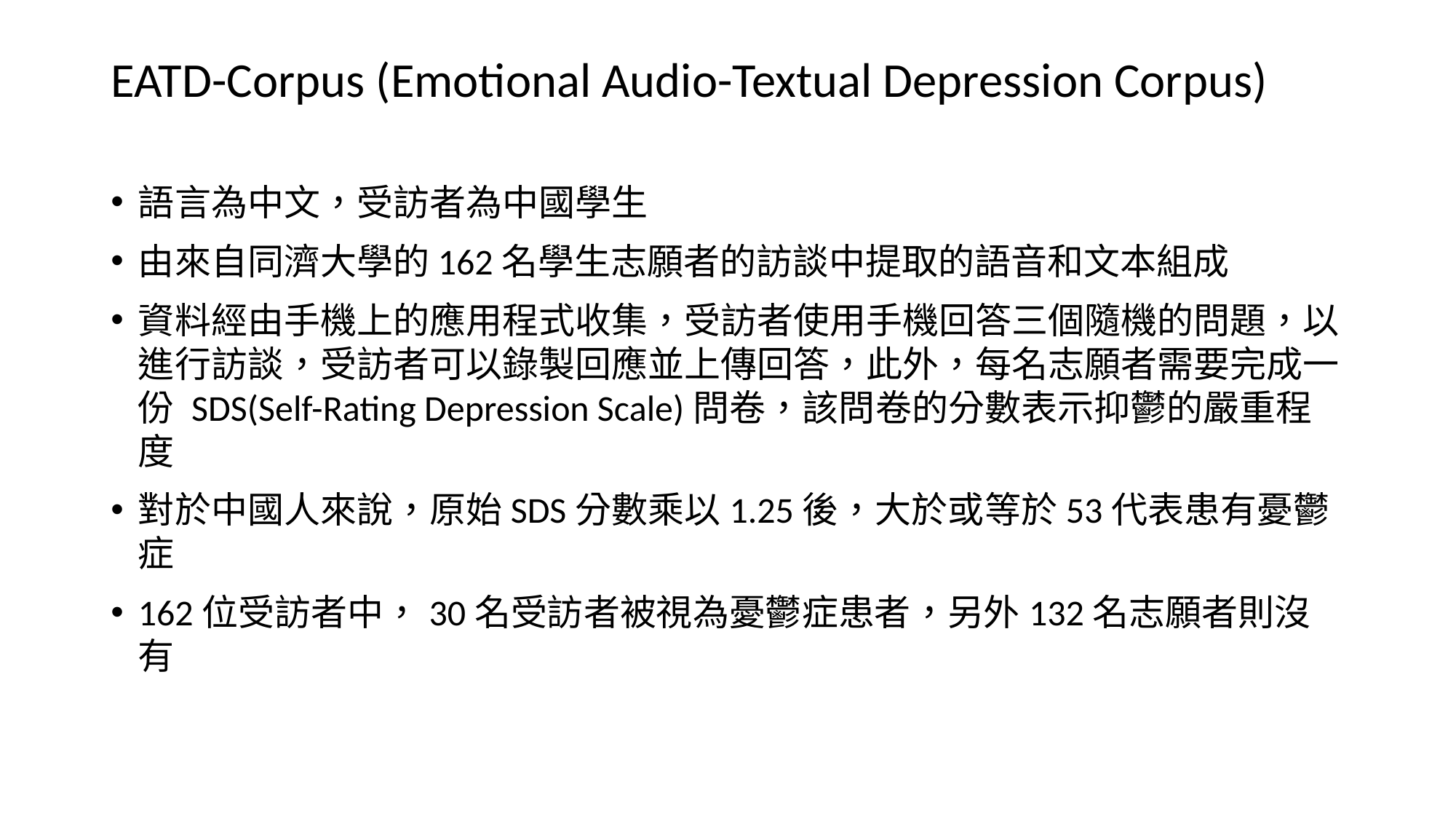

# EATD-Corpus (Emotional Audio-Textual Depression Corpus)
語言為中文，受訪者為中國學生
由來自同濟大學的162名學生志願者的訪談中提取的語音和文本組成
資料經由手機上的應用程式收集，受訪者使用手機回答三個隨機的問題，以進行訪談，受訪者可以錄製回應並上傳回答，此外，每名志願者需要完成一份 SDS(Self-Rating Depression Scale)問卷，該問卷的分數表示抑鬱的嚴重程度
對於中國人來說，原始SDS分數乘以1.25後，大於或等於53代表患有憂鬱症
162位受訪者中，30名受訪者被視為憂鬱症患者，另外132名志願者則沒有